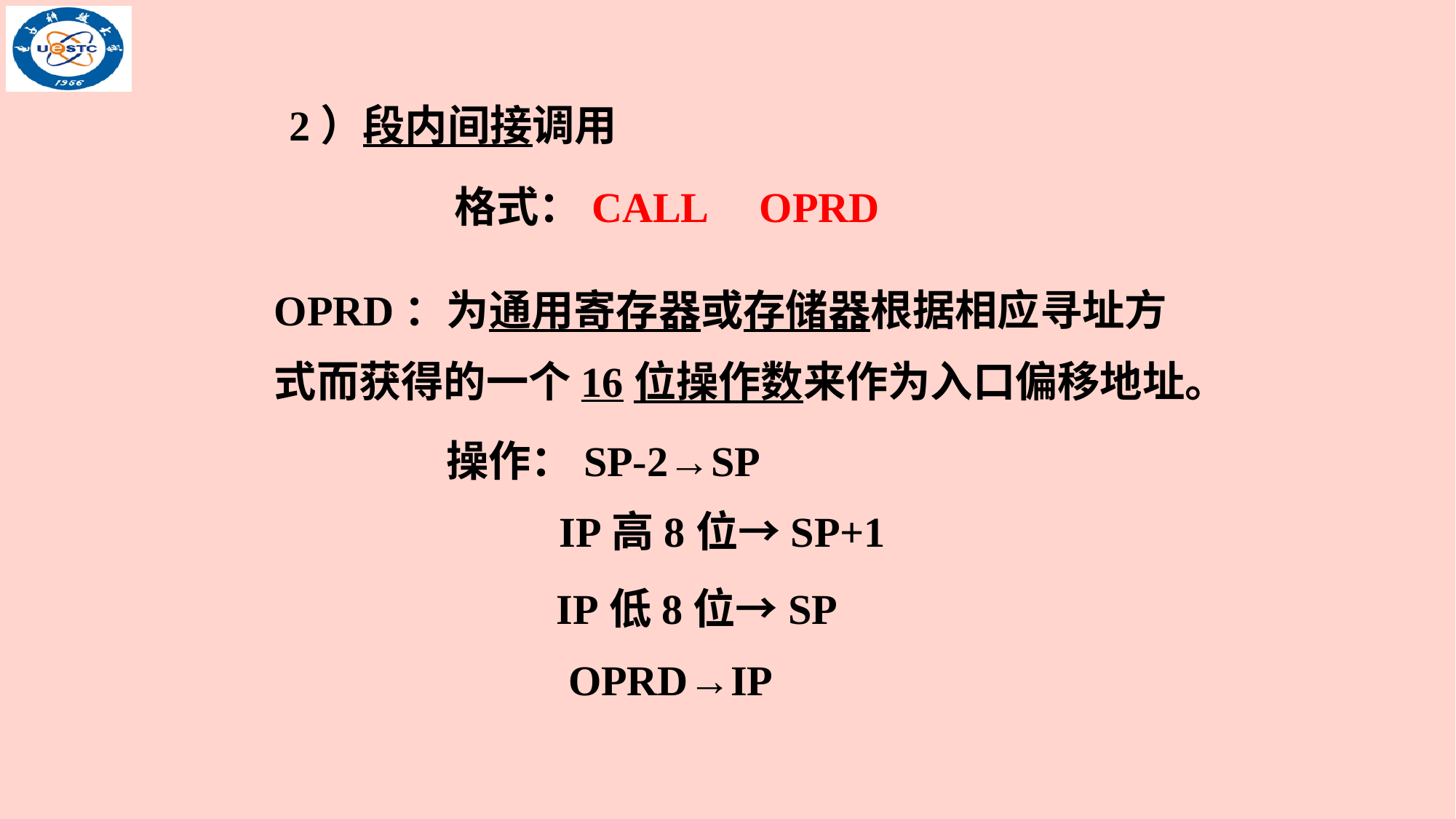

2）段内间接调用
格式：CALL     OPRD
OPRD：为通用寄存器或存储器根据相应寻址方式而获得的一个16位操作数来作为入口偏移地址。
操作：SP-2→SP
IP高8位→SP+1
IP低8位→SP
OPRD→IP